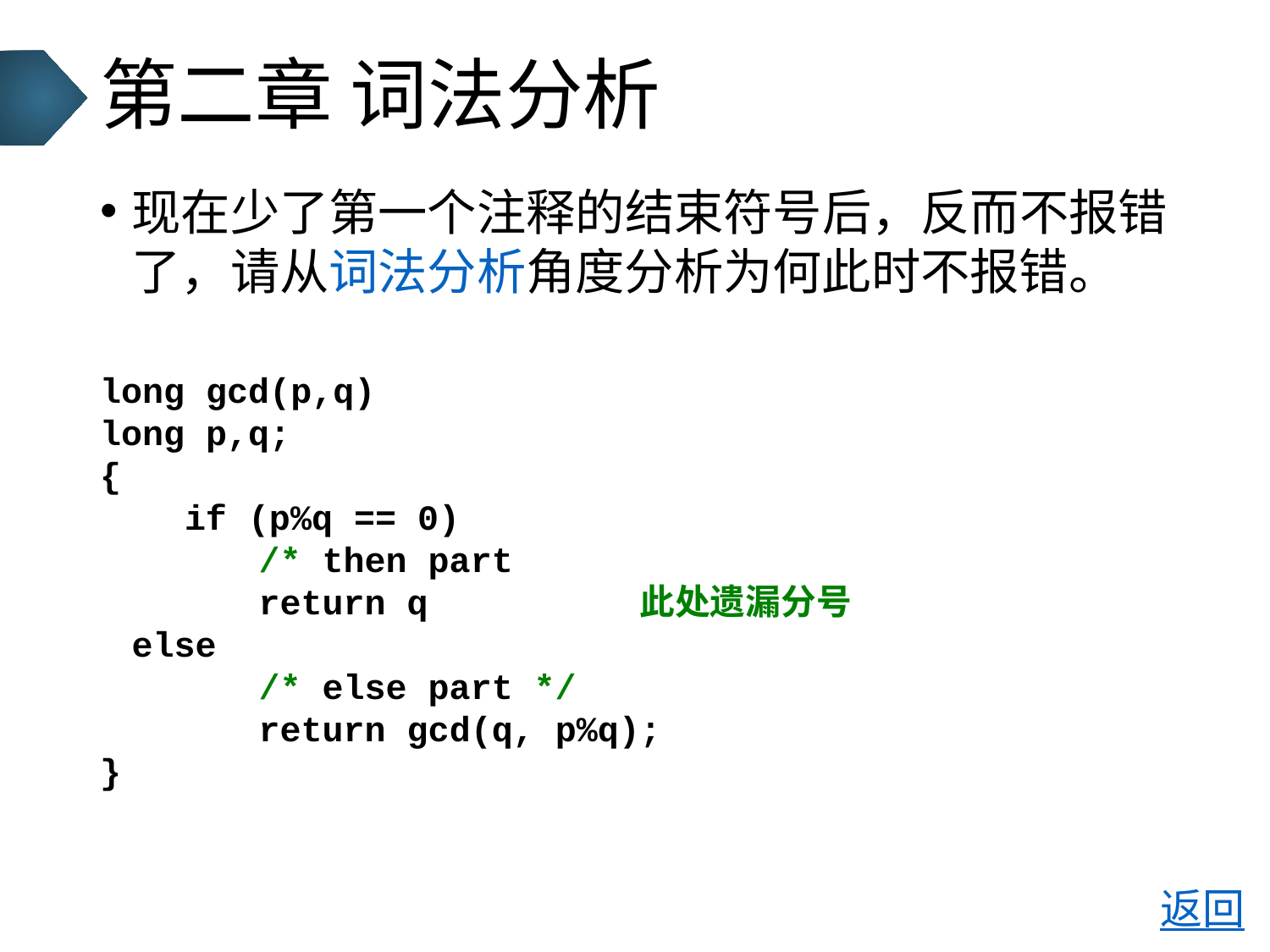

# 第二章 词法分析
现在少了第一个注释的结束符号后，反而不报错了，请从词法分析角度分析为何此时不报错。

long gcd(p,q)
long p,q;
{
    if (p%q == 0)
		/* then part
		return q		此处遗漏分号
	else
		/* else part */
		return gcd(q, p%q);
}
返回